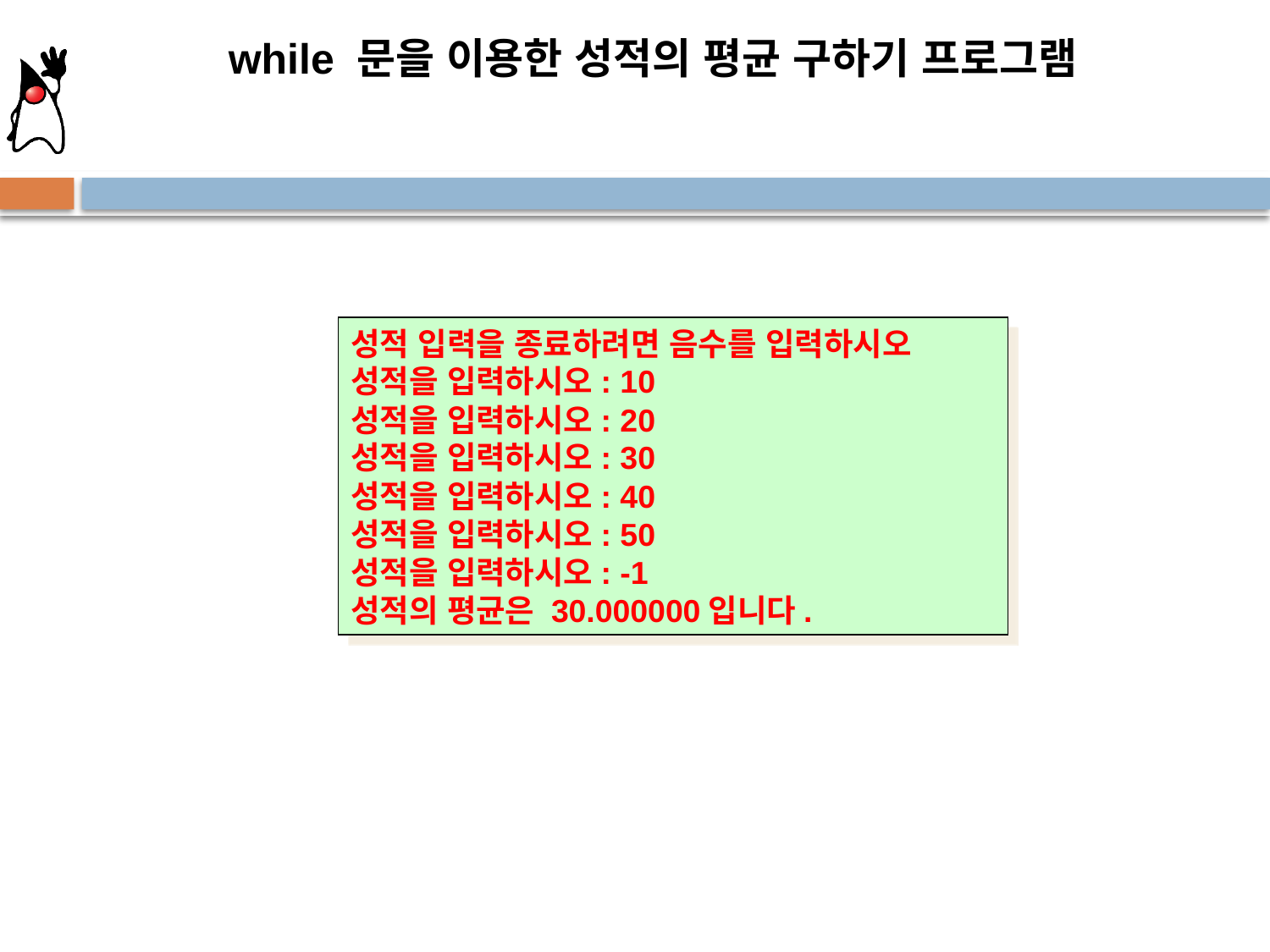

while 문을 이용한 성적의 평균 구하기 프로그램
성적 입력을 종료하려면 음수를 입력하시오
성적을 입력하시오: 10
성적을 입력하시오: 20
성적을 입력하시오: 30
성적을 입력하시오: 40
성적을 입력하시오: 50
성적을 입력하시오: -1
성적의 평균은 30.000000입니다.